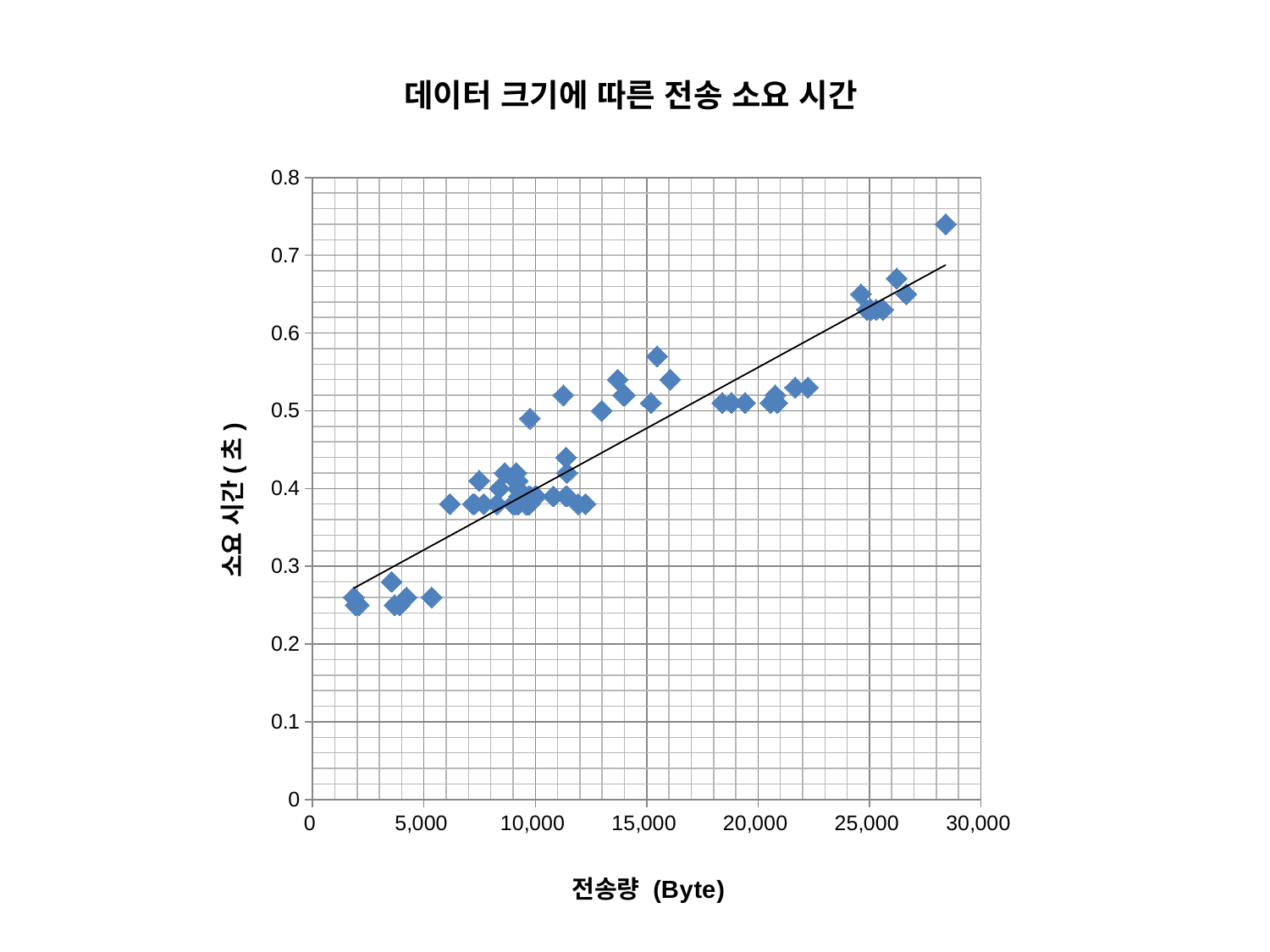

데이터 크기에 따른 전송 소요 시간

### Chart

| Category | 소요시간(초) |
|---|---|